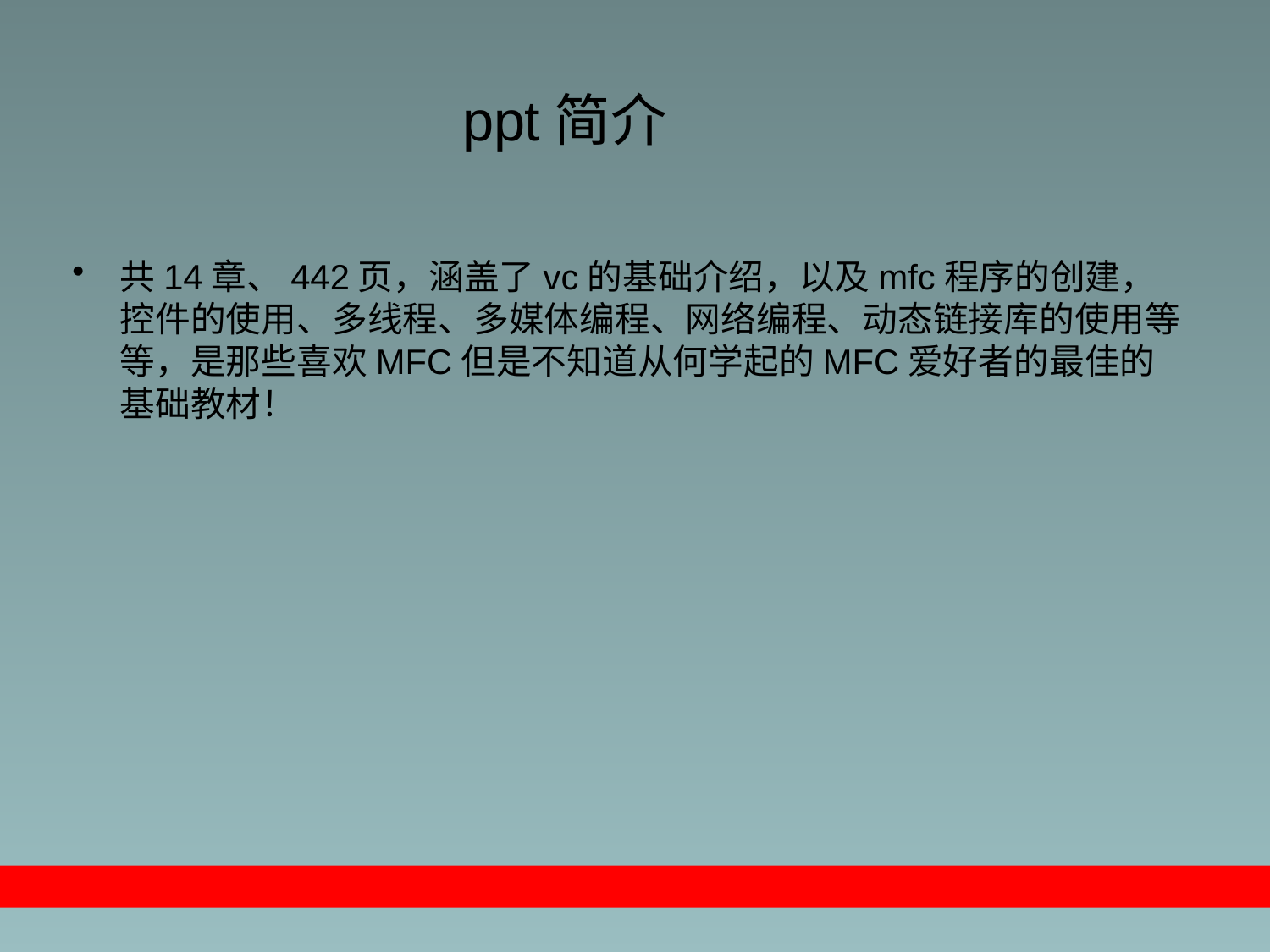

# ppt简介
共14章、442页，涵盖了vc的基础介绍，以及mfc程序的创建，控件的使用、多线程、多媒体编程、网络编程、动态链接库的使用等等，是那些喜欢MFC但是不知道从何学起的MFC爱好者的最佳的基础教材！